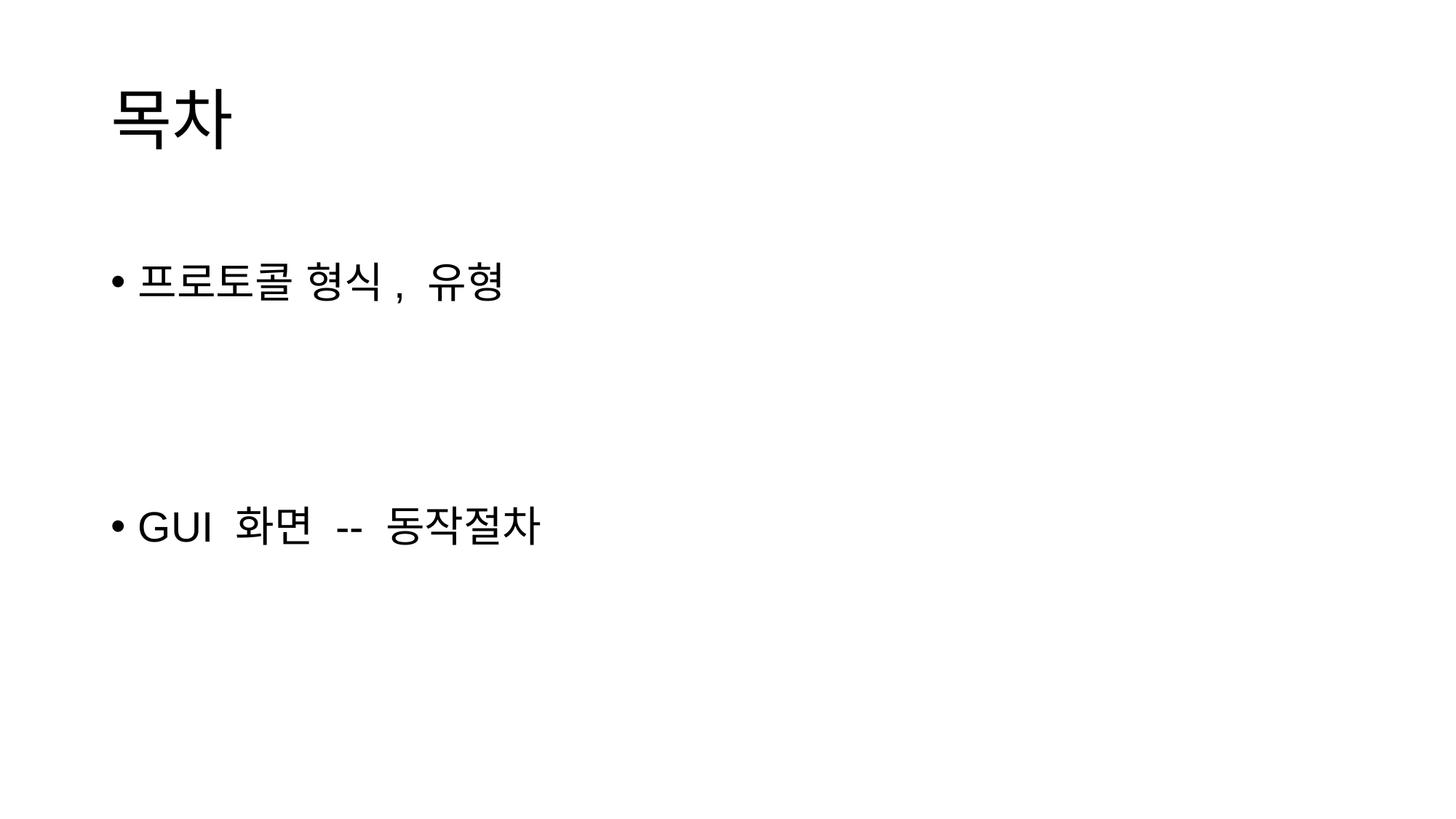

# 목차
프로토콜 형식, 유형

GUI 화면 -- 동작절차